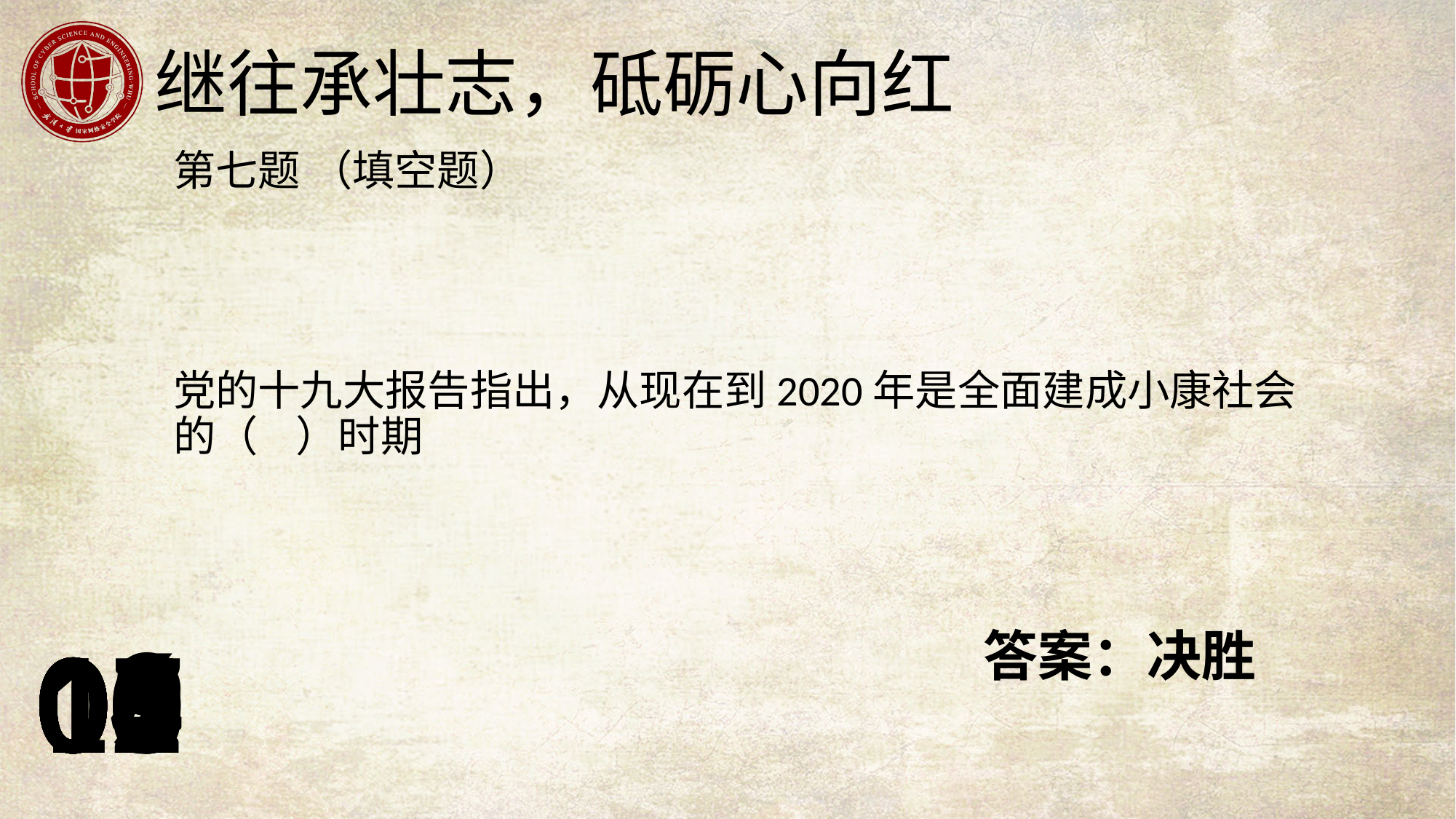

第七题 （填空题）

党的十九大报告指出，从现在到2020年是全面建成小康社会的（    ）时期
答案：决胜